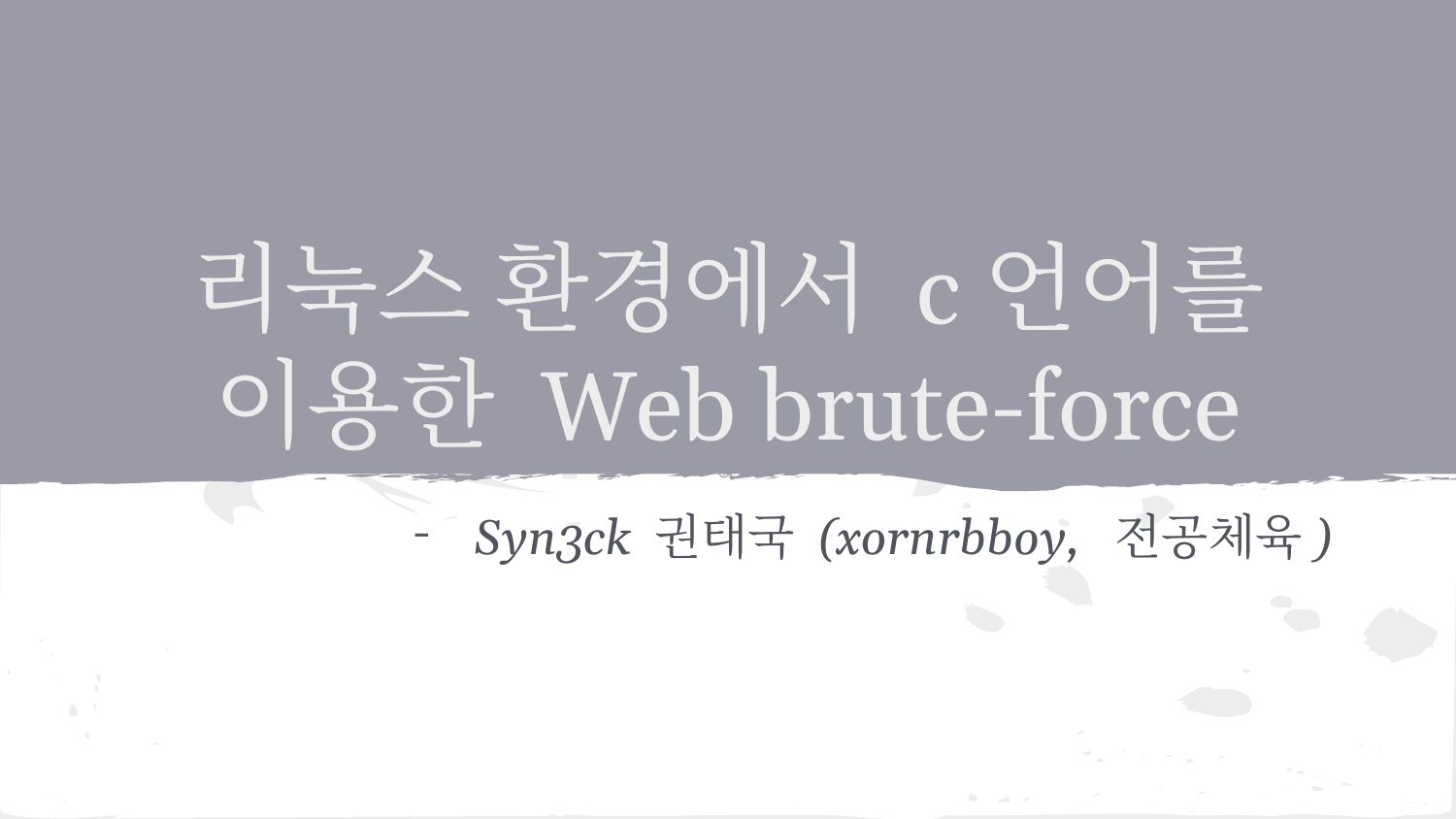

# 리눅스 환경에서 c언어를 이용한 Web brute-force
Syn3ck 권태국 (xornrbboy,  전공체육)